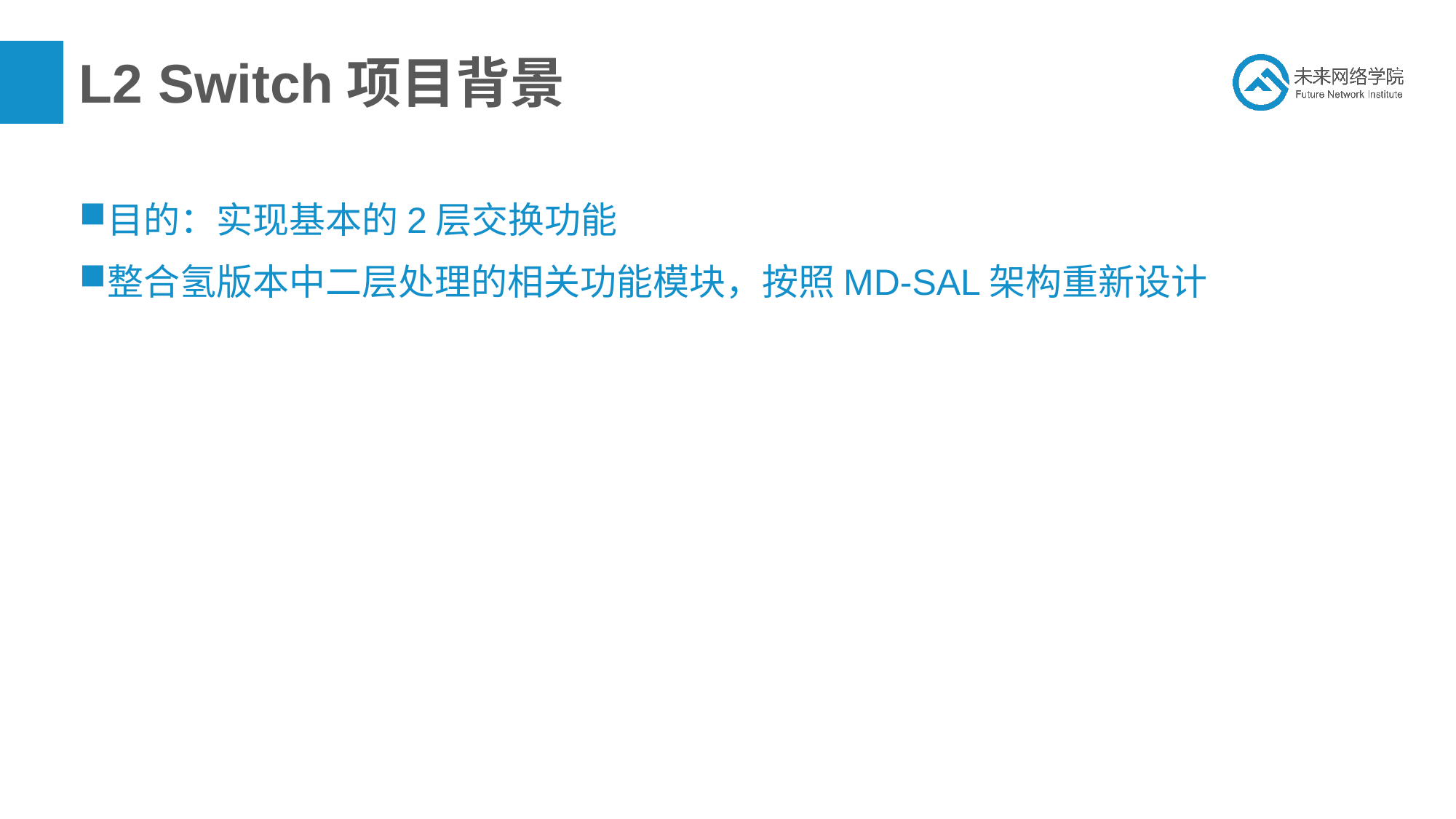

# L2 Switch项目背景
目的：实现基本的2层交换功能
整合氢版本中二层处理的相关功能模块，按照MD-SAL架构重新设计